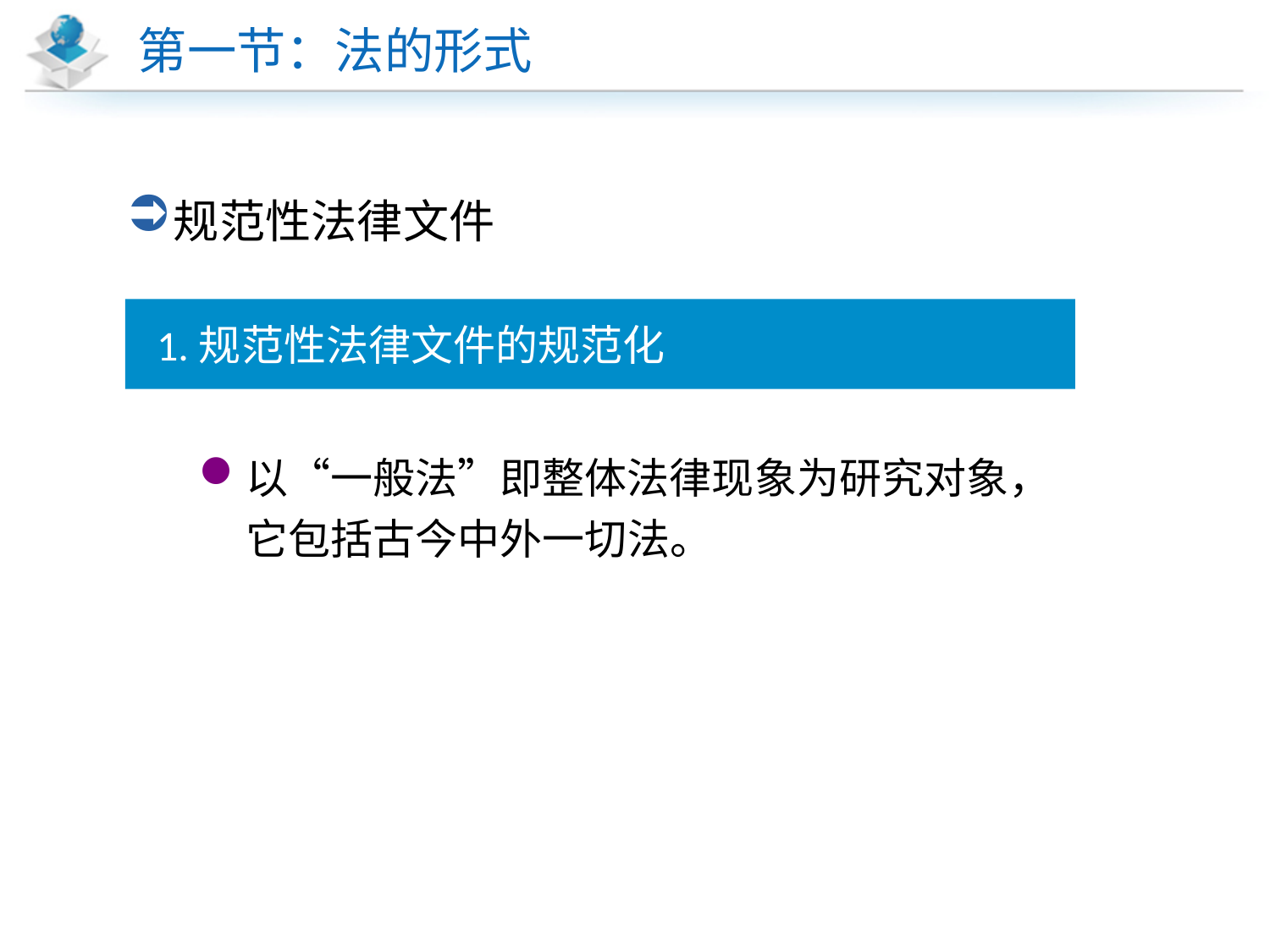

# 第一节：法的形式
规范性法律文件
  1.规范性法律文件的规范化
以“一般法”即整体法律现象为研究对象，它包括古今中外一切法。